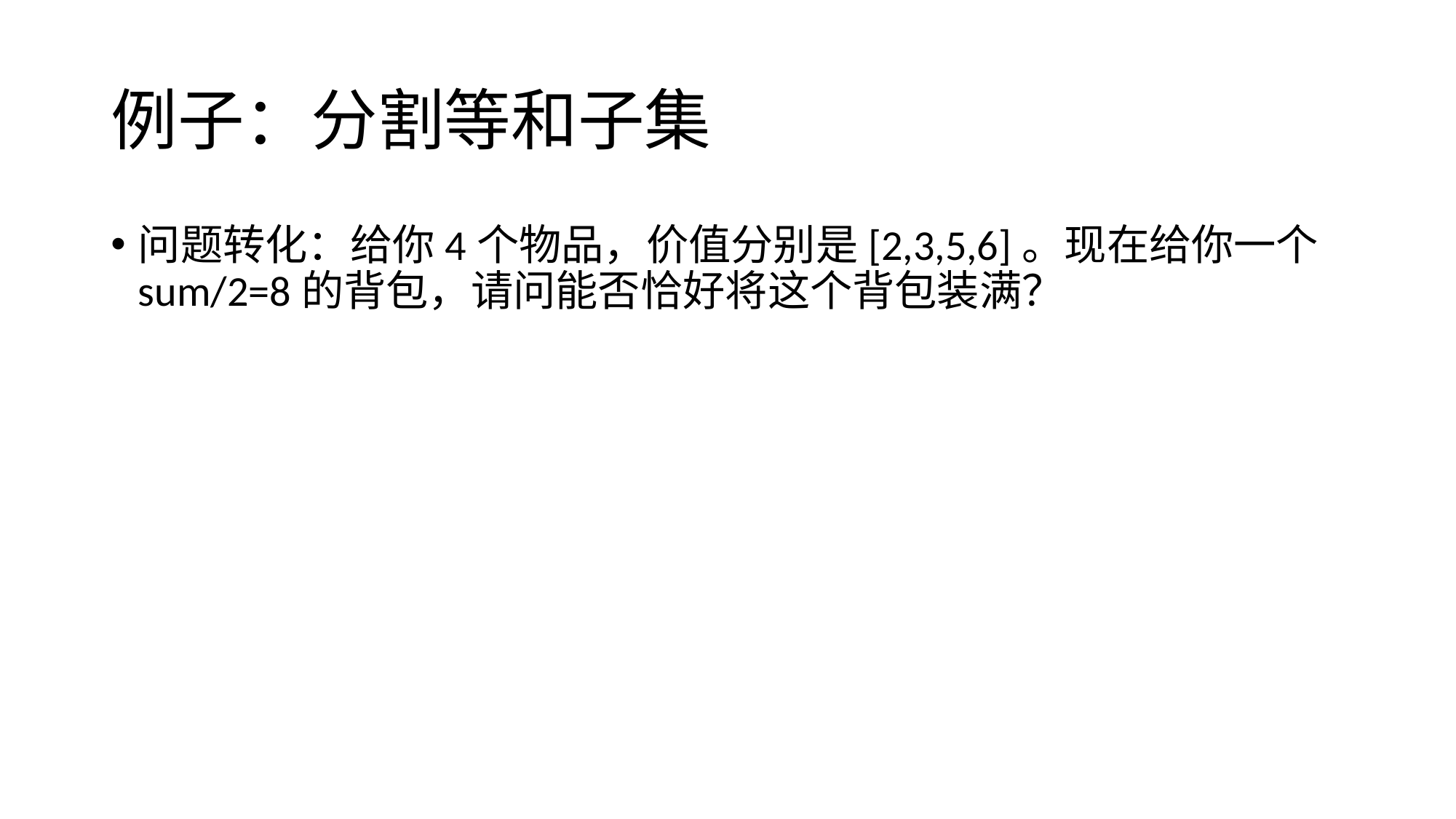

# 例子：分割等和子集
问题转化：给你4个物品，价值分别是[2,3,5,6]。现在给你一个sum/2=8的背包，请问能否恰好将这个背包装满？